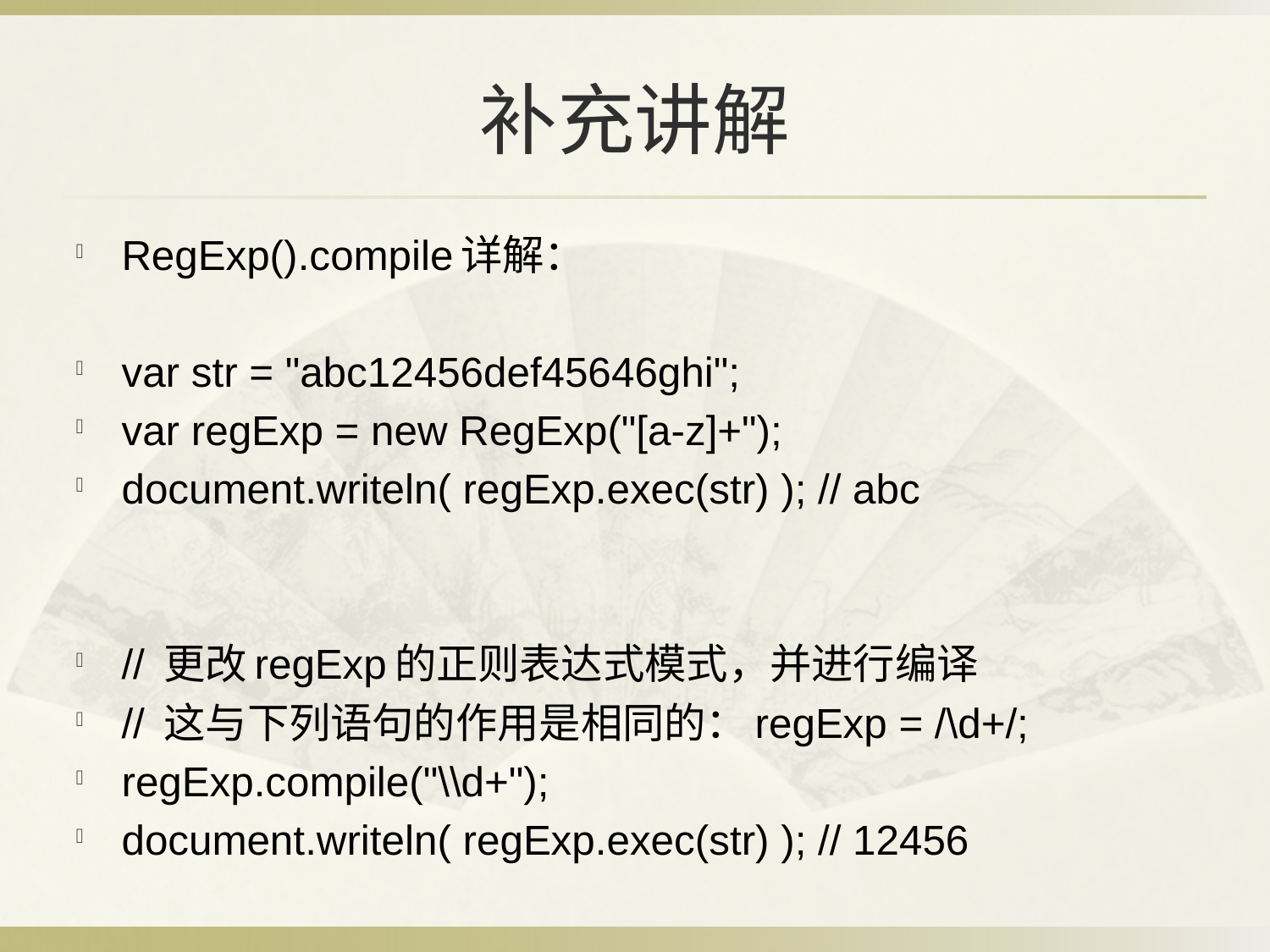

# 补充讲解
RegExp().compile详解：

var str = "abc12456def45646ghi";
var regExp = new RegExp("[a-z]+");
document.writeln( regExp.exec(str) ); // abc

// 更改regExp的正则表达式模式，并进行编译
// 这与下列语句的作用是相同的：regExp = /\d+/;
regExp.compile("\\d+");
document.writeln( regExp.exec(str) ); // 12456